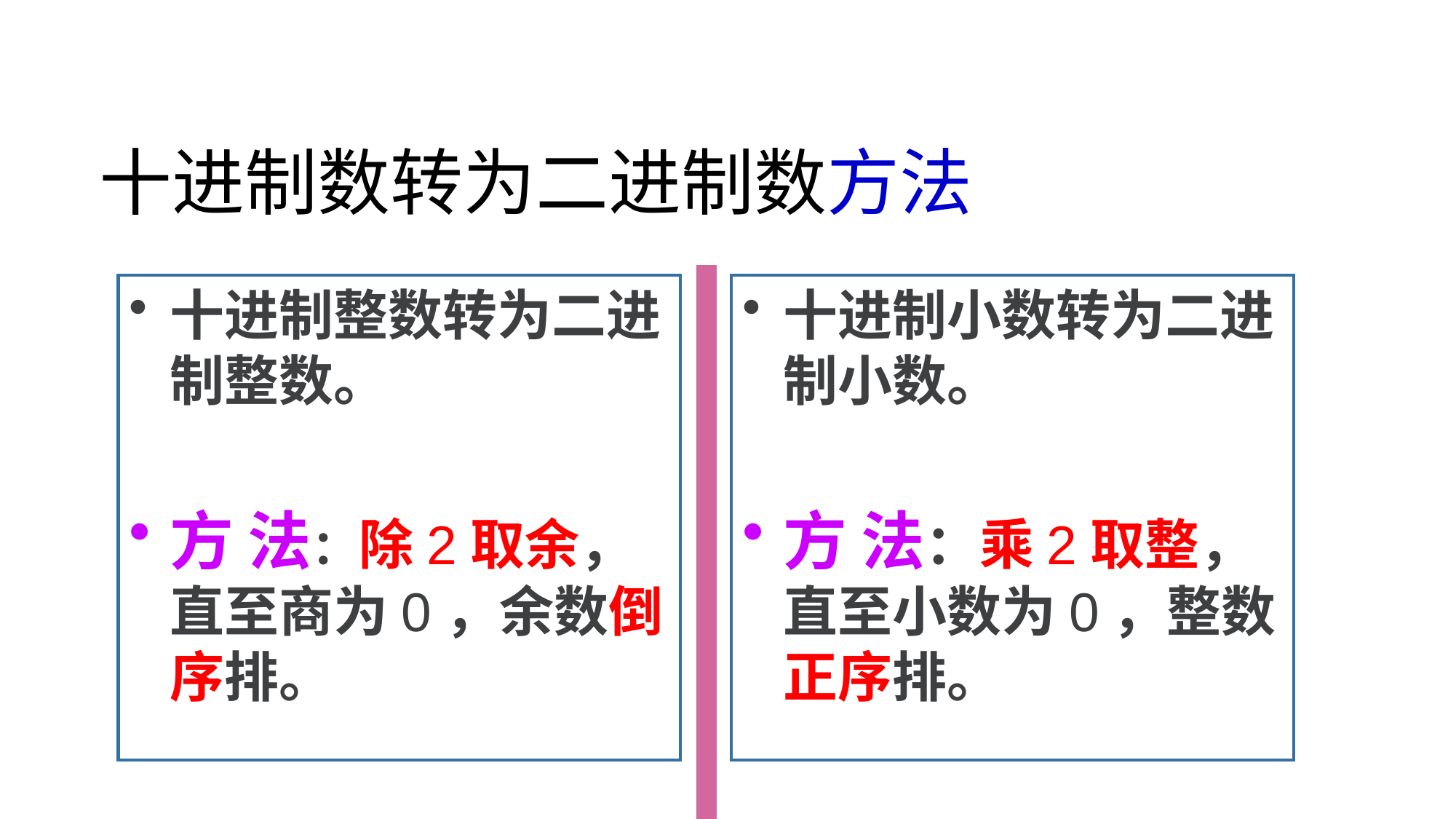

# 十进制数转为二进制数方法

十进制整数转为二进制整数。

方 法：除2取余，直至商为0，余数倒序排。
十进制小数转为二进制小数。

方 法：乘2取整，直至小数为0，整数正序排。